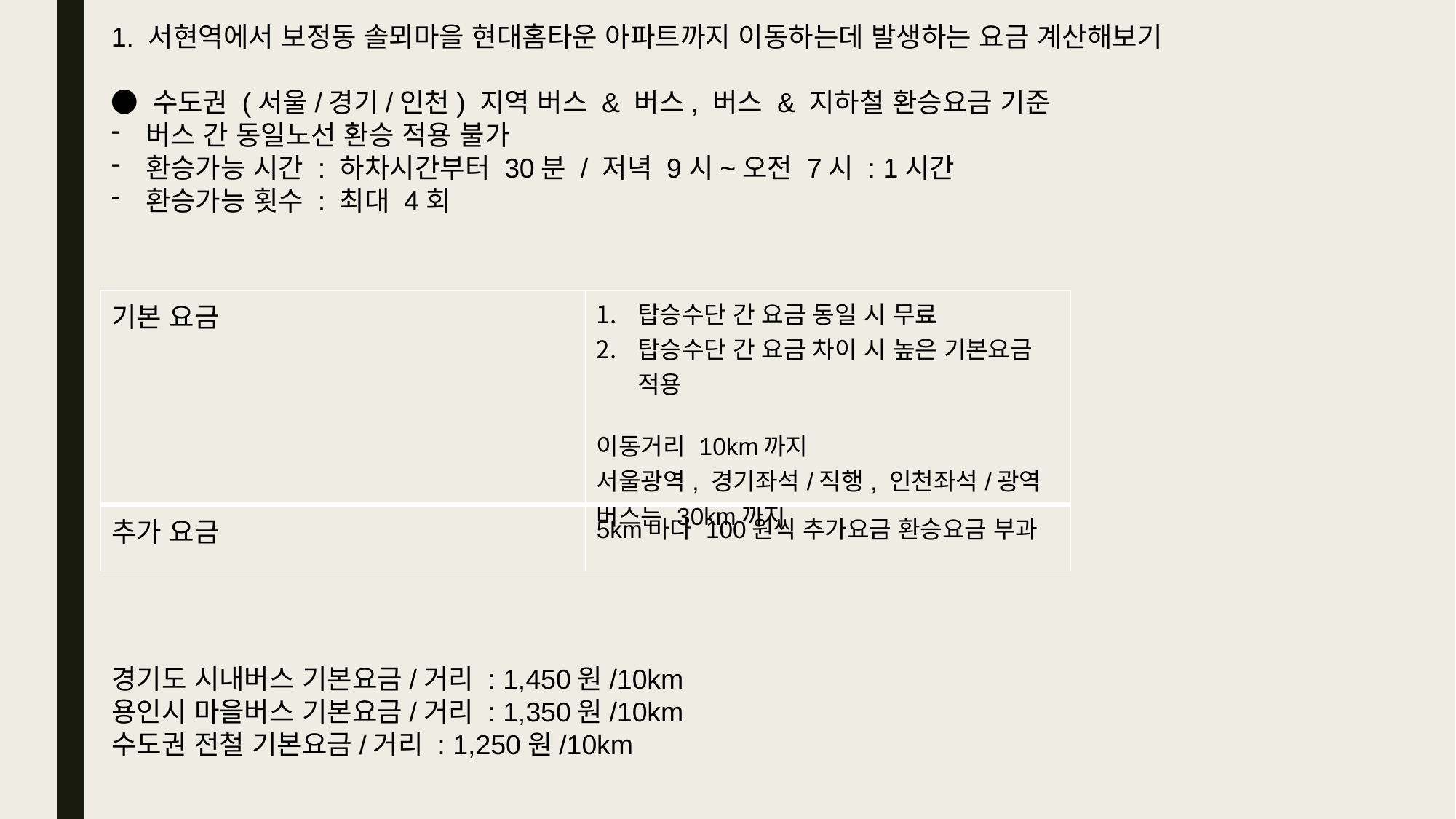

1. 서현역에서 보정동 솔뫼마을 현대홈타운 아파트까지 이동하는데 발생하는 요금 계산해보기

● 수도권 (서울/경기/인천) 지역 버스 & 버스, 버스 & 지하철 환승요금 기준
버스 간 동일노선 환승 적용 불가
환승가능 시간 : 하차시간부터 30분 / 저녁 9시~오전 7시 : 1시간
환승가능 횟수 : 최대 4회

| 기본 요금 | 탑승수단 간 요금 동일 시 무료 탑승수단 간 요금 차이 시 높은 기본요금 적용 이동거리 10km까지 서울광역, 경기좌석/직행, 인천좌석/광역 버스는 30km까지 |
| --- | --- |
| 추가 요금 | 5km마다 100원씩 추가요금 환승요금 부과 |
경기도 시내버스 기본요금/거리 : 1,450원/10km
용인시 마을버스 기본요금/거리 : 1,350원/10km
수도권 전철 기본요금/거리 : 1,250원/10km